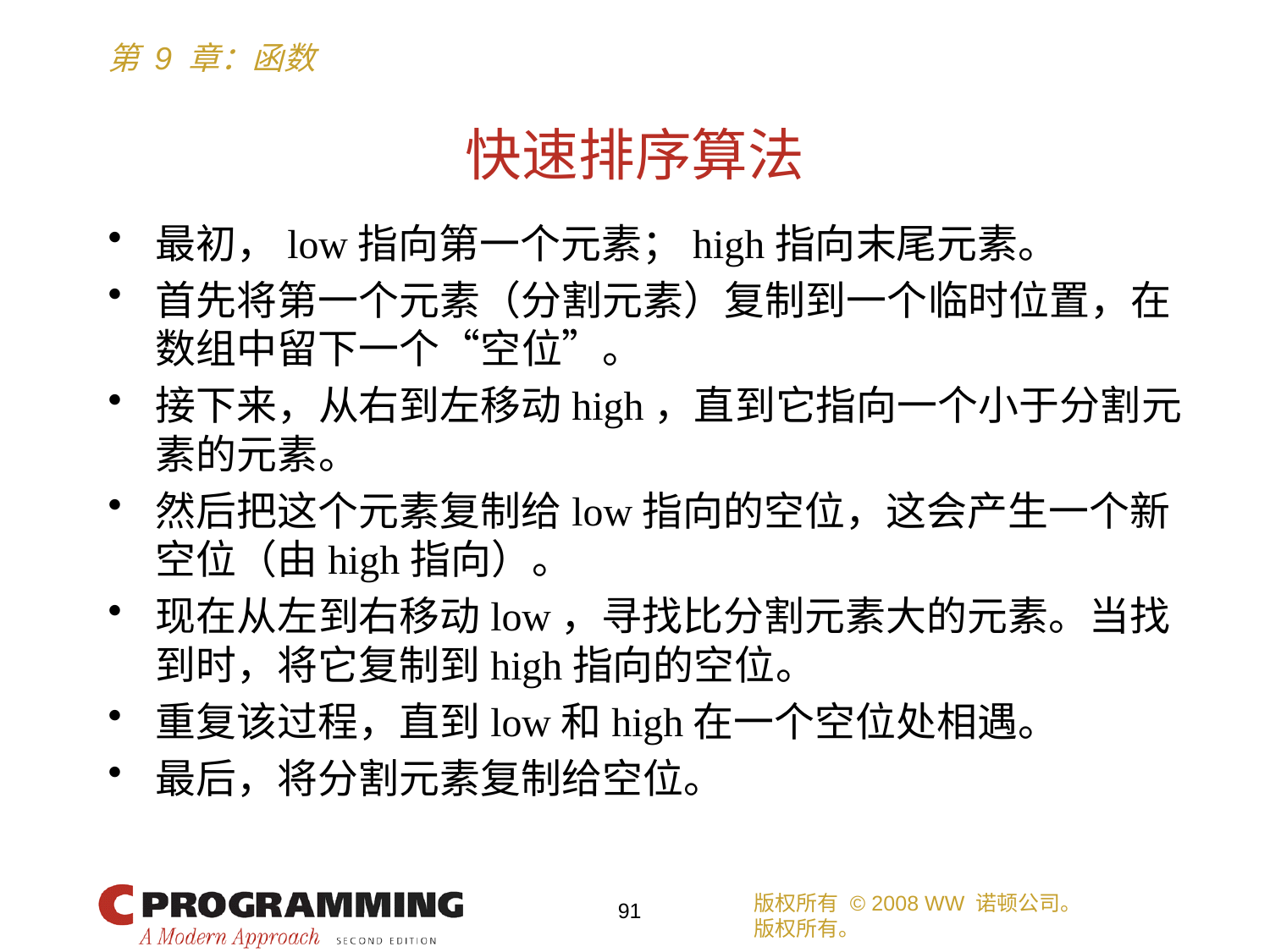

# 快速排序算法
最初，low指向第一个元素；high指向末尾元素。
首先将第一个元素（分割元素）复制到一个临时位置，在数组中留下一个“空位”。
接下来，从右到左移动high，直到它指向一个小于分割元素的元素。
然后把这个元素复制给low指向的空位，这会产生一个新空位（由high指向）。
现在从左到右移动low，寻找比分割元素大的元素。当找到时，将它复制到high指向的空位。
重复该过程，直到low和high在一个空位处相遇。
最后，将分割元素复制给空位。
版权所有 © 2008 WW 诺顿公司。
版权所有。
91